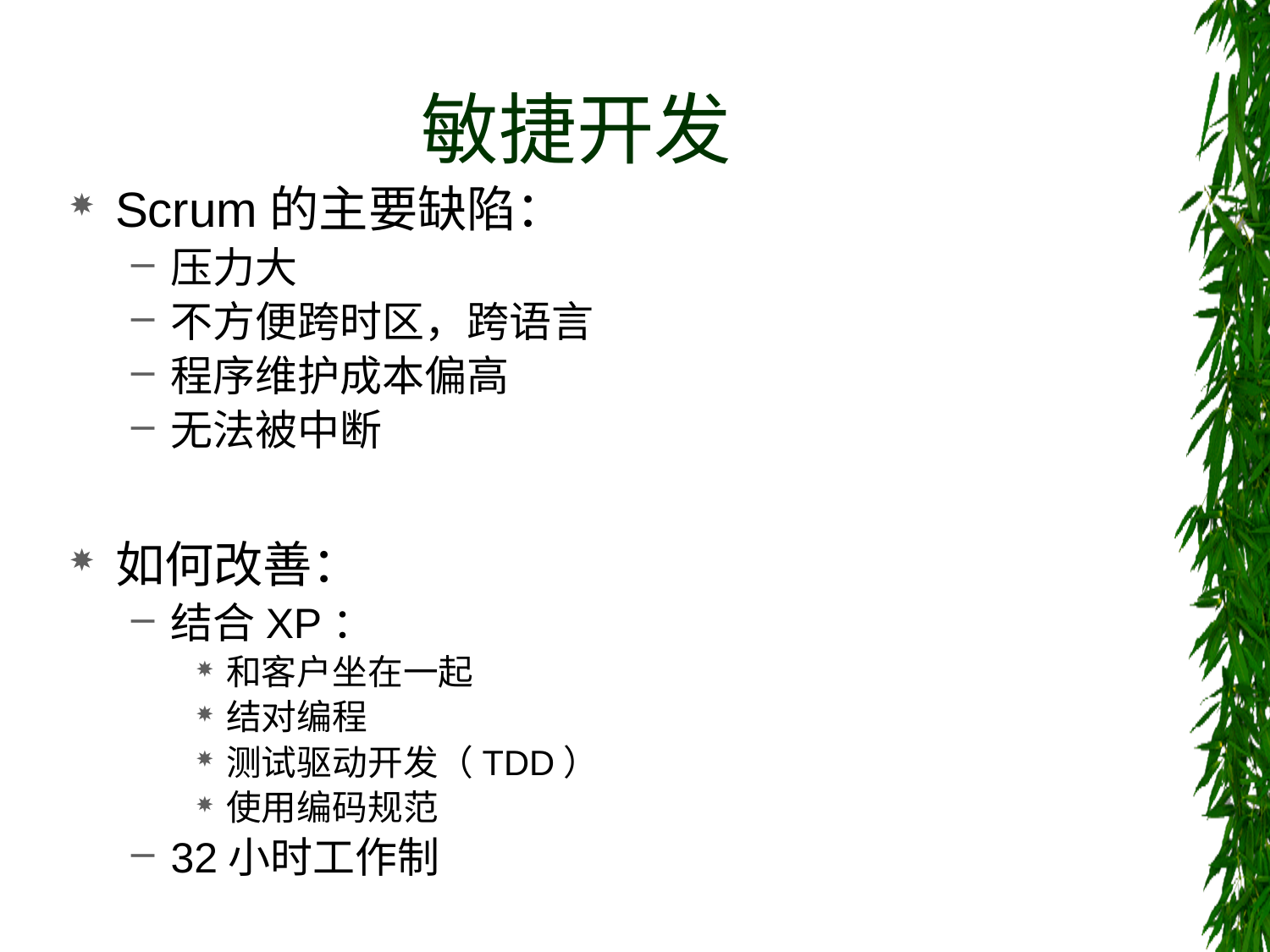

# 敏捷开发
Scrum的主要缺陷：
压力大
不方便跨时区，跨语言
程序维护成本偏高
无法被中断

如何改善：
结合XP：
和客户坐在一起
结对编程
测试驱动开发（TDD）
使用编码规范
32小时工作制